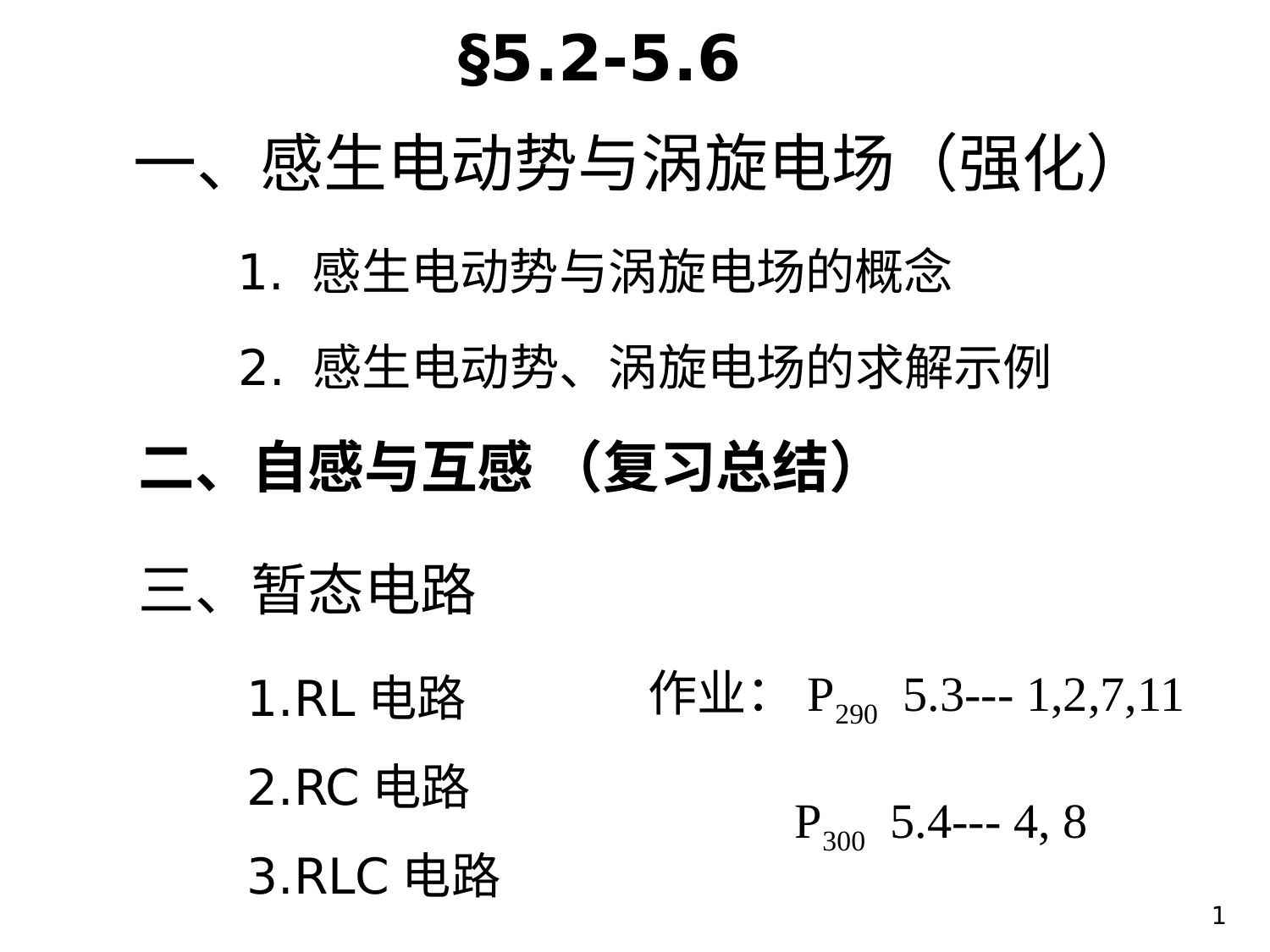

§5.2-5.6
一、感生电动势与涡旋电场（强化）
1. 感生电动势与涡旋电场的概念
2. 感生电动势、涡旋电场的求解示例
二、自感与互感 （复习总结）
三、暂态电路
1.RL电路
2.RC电路
3.RLC电路
作业：P290  5.3--- 1,2,7,11

            P300  5.4--- 4, 8
1